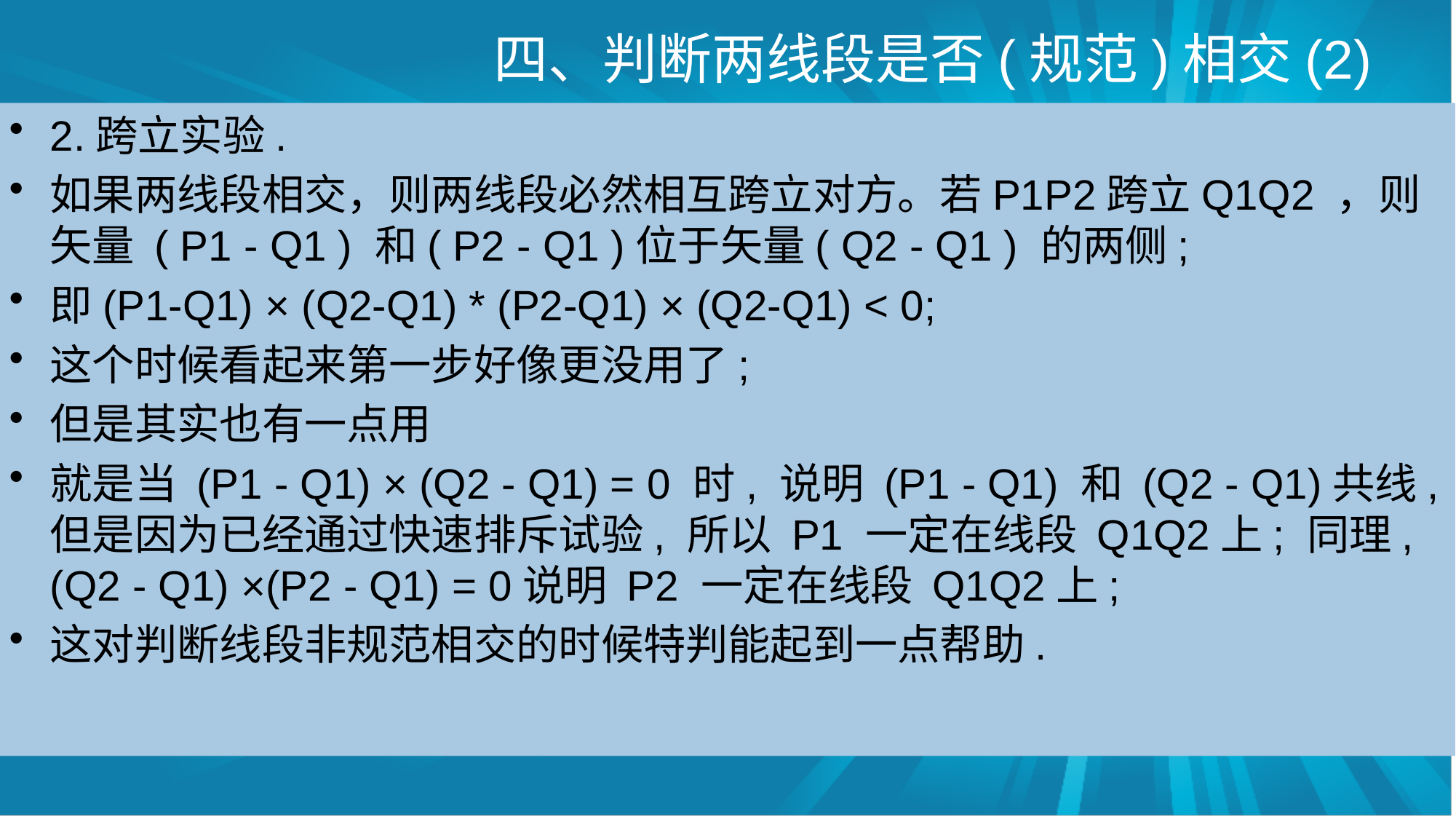

# 四、判断两线段是否(规范)相交(2)
2.跨立实验.
如果两线段相交，则两线段必然相互跨立对方。若P1P2跨立Q1Q2 ，则矢量 ( P1 - Q1 ) 和( P2 - Q1 )位于矢量( Q2 - Q1 ) 的两侧;
即(P1-Q1) × (Q2-Q1) * (P2-Q1) × (Q2-Q1) < 0;
这个时候看起来第一步好像更没用了;
但是其实也有一点用
就是当 (P1 - Q1) × (Q2 - Q1) = 0 时, 说明 (P1 - Q1) 和 (Q2 - Q1)共线, 但是因为已经通过快速排斥试验, 所以 P1 一定在线段 Q1Q2上; 同理, (Q2 - Q1) ×(P2 - Q1) = 0说明 P2 一定在线段 Q1Q2上;
这对判断线段非规范相交的时候特判能起到一点帮助.